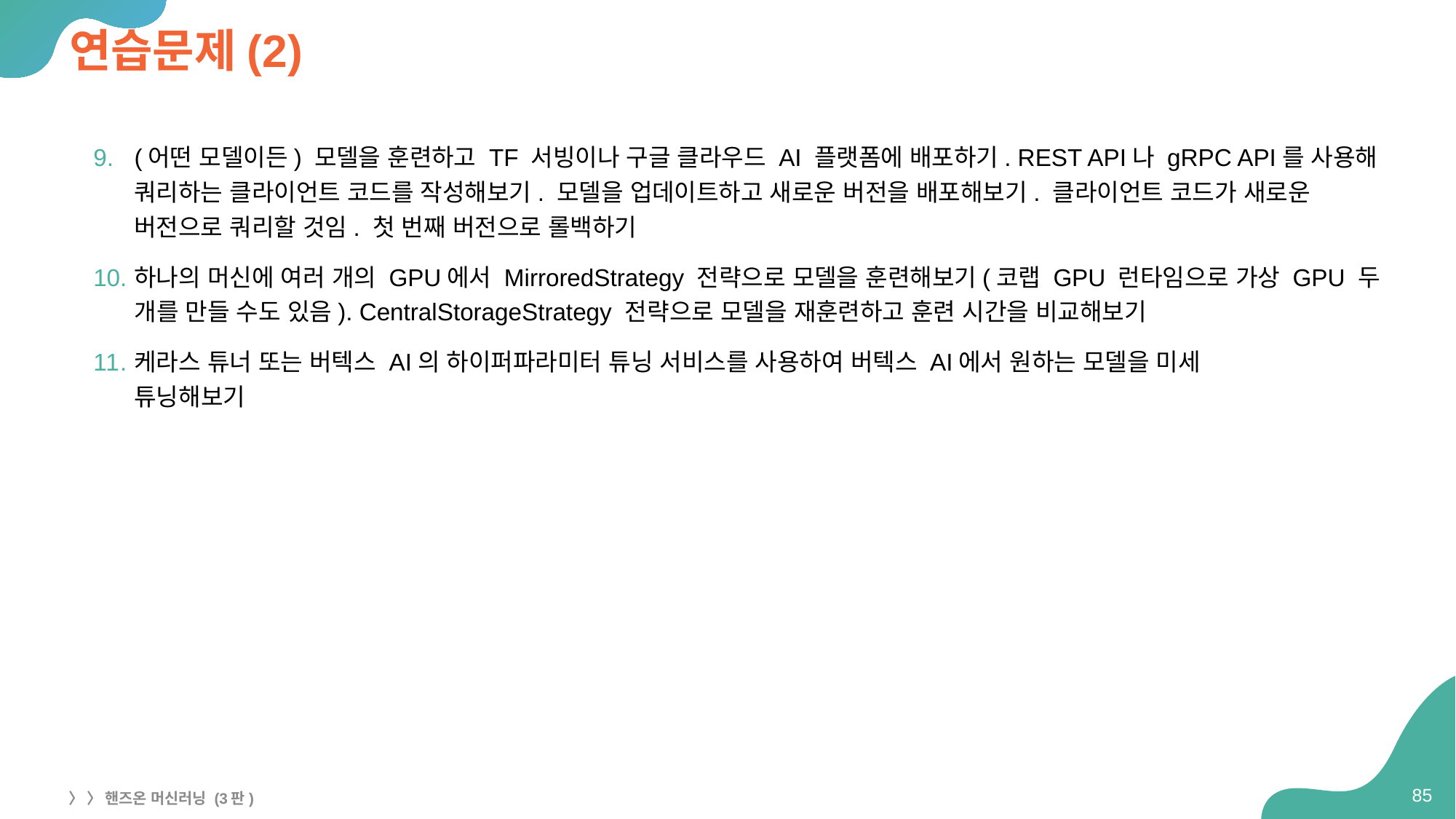

# 연습문제(2)
(어떤 모델이든) 모델을 훈련하고 TF 서빙이나 구글 클라우드 AI 플랫폼에 배포하기. REST API나 gRPC API를 사용해 쿼리하는 클라이언트 코드를 작성해보기. 모델을 업데이트하고 새로운 버전을 배포해보기. 클라이언트 코드가 새로운 버전으로 쿼리할 것임. 첫 번째 버전으로 롤백하기
하나의 머신에 여러 개의 GPU에서 MirroredStrategy 전략으로 모델을 훈련해보기(코랩 GPU 런타임으로 가상 GPU 두 개를 만들 수도 있음). CentralStorageStrategy 전략으로 모델을 재훈련하고 훈련 시간을 비교해보기
케라스 튜너 또는 버텍스 AI의 하이퍼파라미터 튜닝 서비스를 사용하여 버텍스 AI에서 원하는 모델을 미세
튜닝해보기
85
〉 〉 핸즈온 머신러닝 (3판)